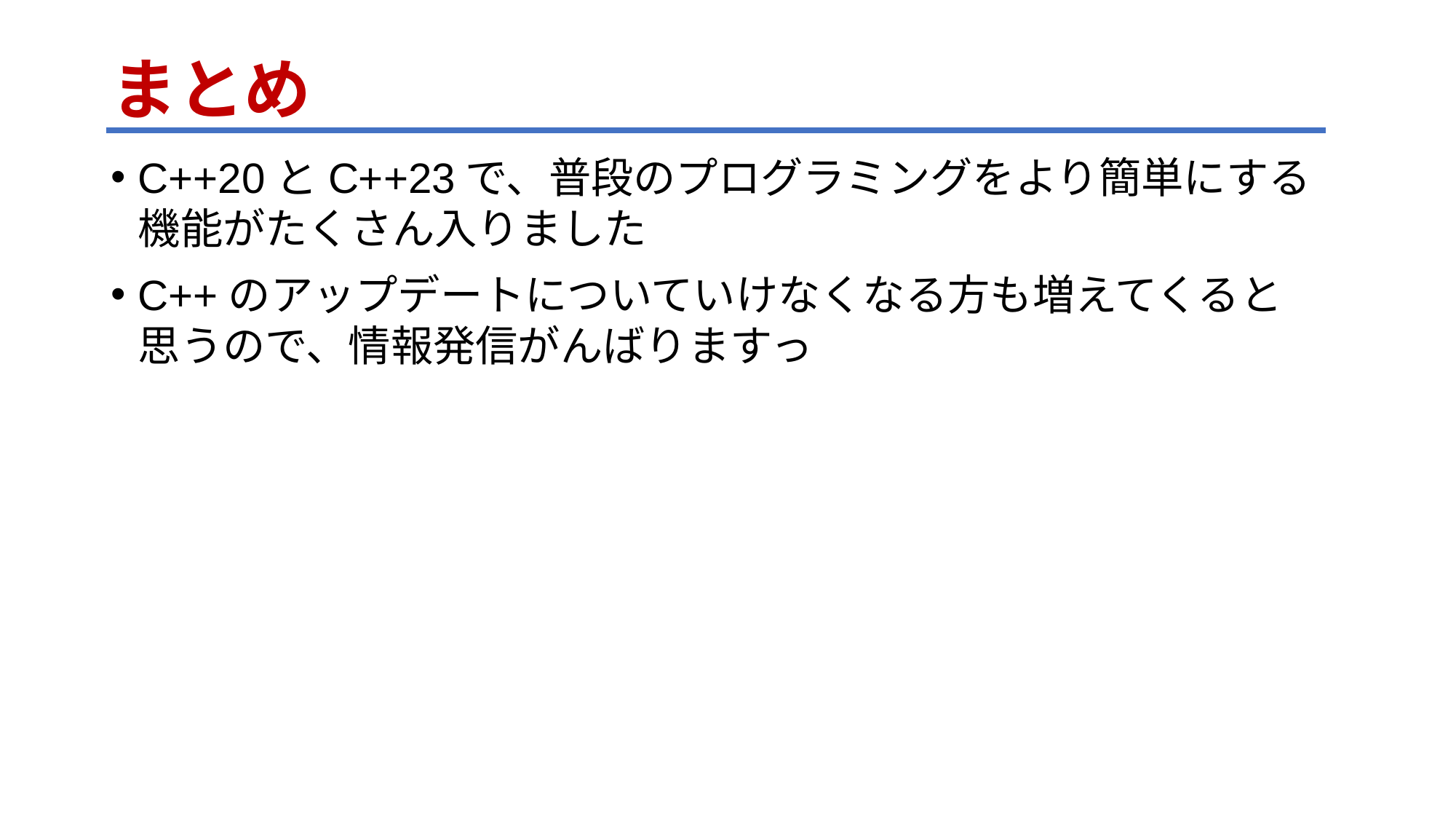

# まとめ
C++20とC++23で、普段のプログラミングをより簡単にする機能がたくさん入りました
C++のアップデートについていけなくなる方も増えてくると
思うので、情報発信がんばりますっ